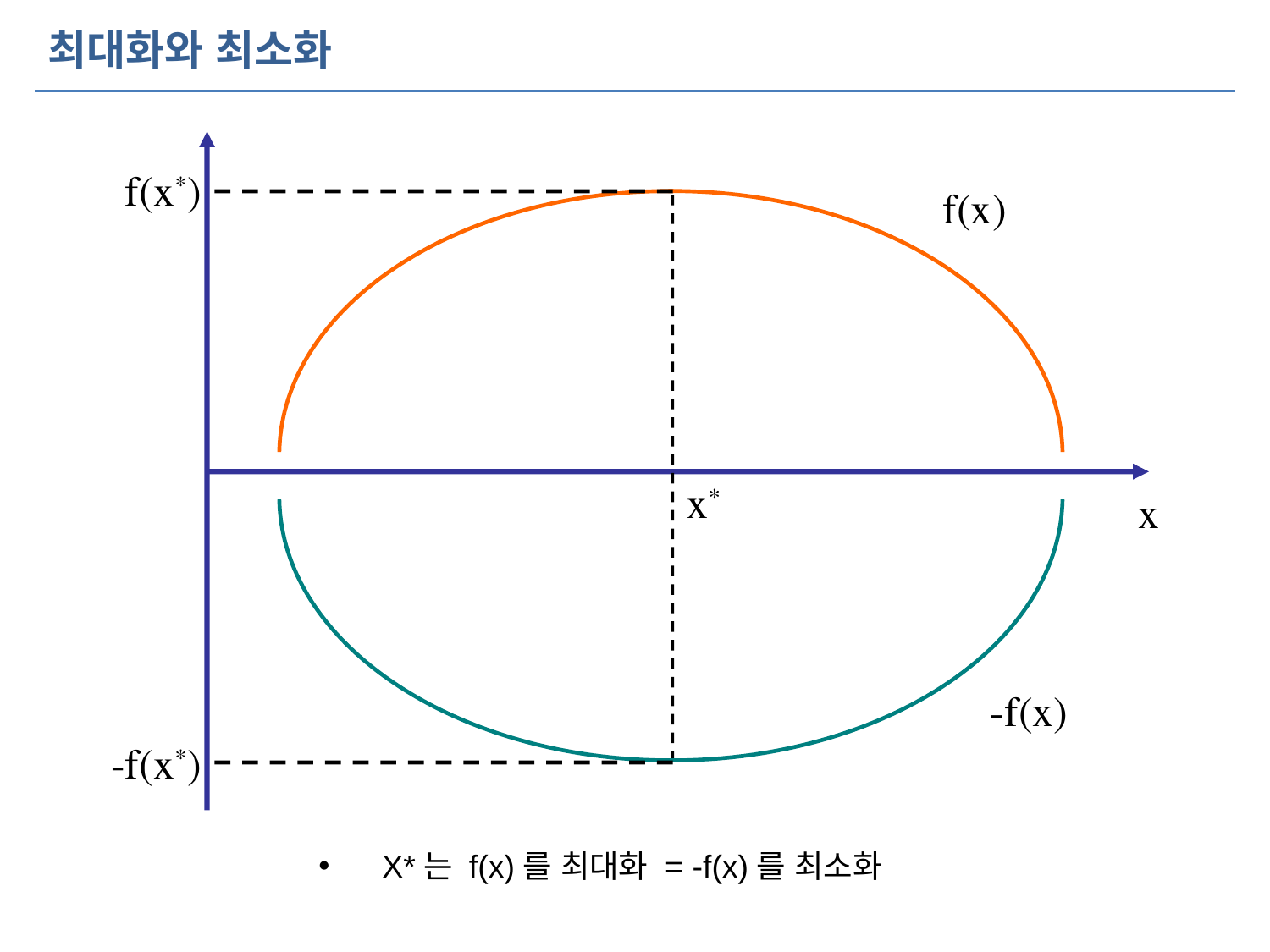

# 최대화와 최소화
f(x*)
f(x)

x*

x

-f(x)
-f(x*)

X*는 f(x)를 최대화 = -f(x)를 최소화